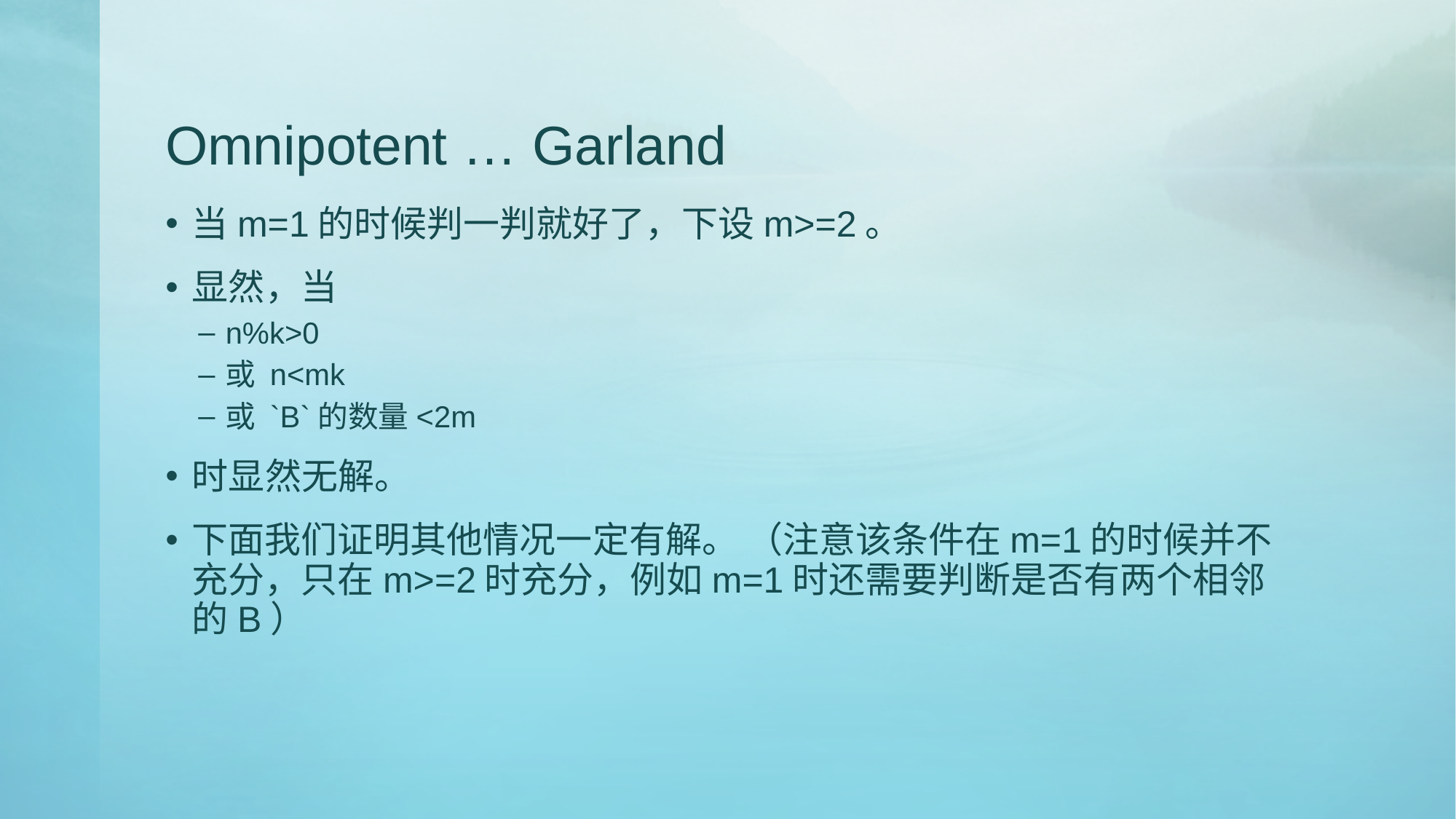

# Omnipotent … Garland
当m=1的时候判一判就好了，下设m>=2。
显然，当
n%k>0
或 n<mk
或 `B`的数量<2m
时显然无解。
下面我们证明其他情况一定有解。 （注意该条件在m=1的时候并不充分，只在m>=2时充分，例如m=1时还需要判断是否有两个相邻的B）